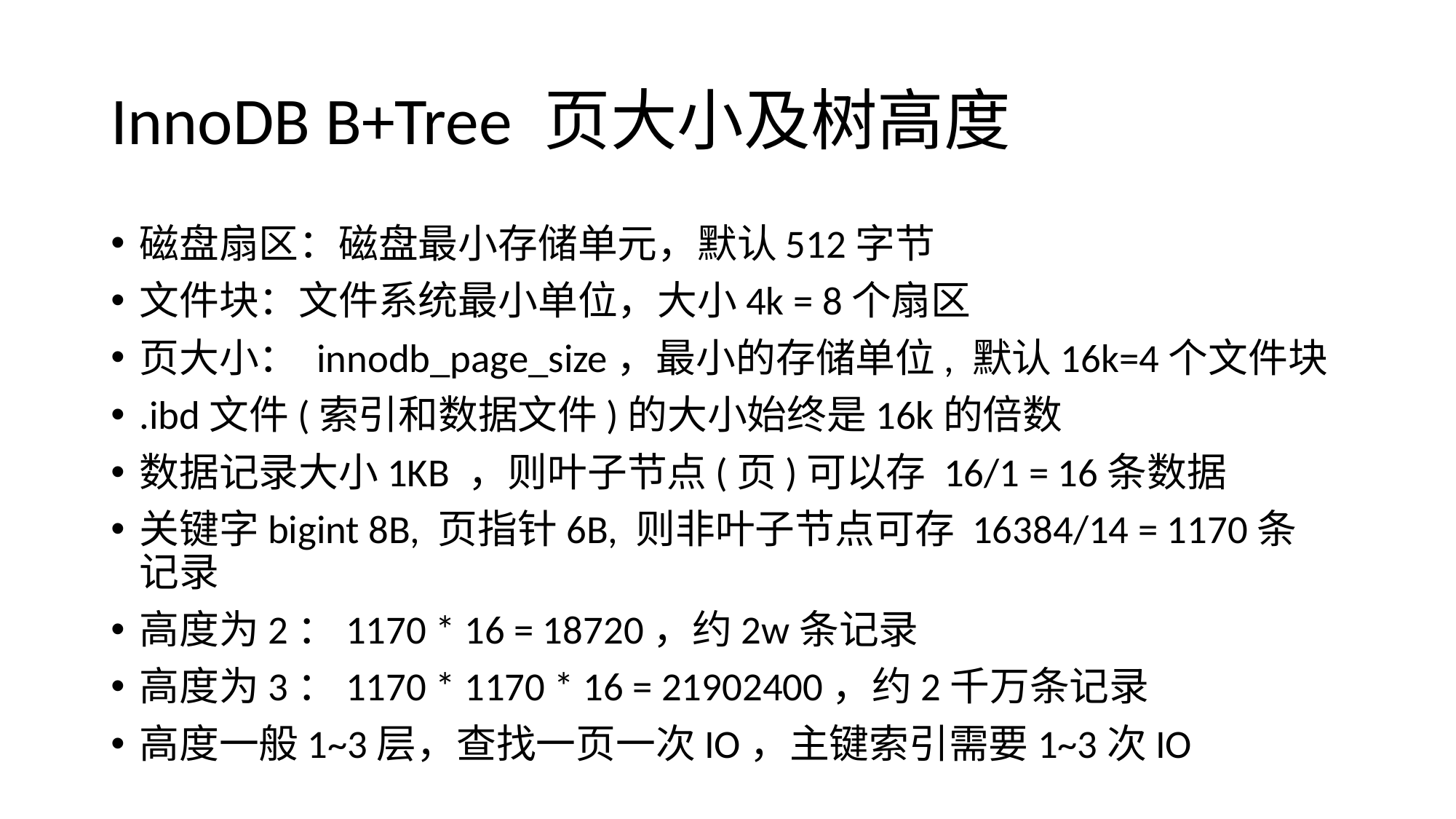

# InnoDB B+Tree 页大小及树高度
磁盘扇区：磁盘最小存储单元，默认512字节
文件块：文件系统最小单位，大小4k = 8个扇区
页大小： innodb_page_size，最小的存储单位, 默认16k=4个文件块
.ibd文件(索引和数据文件)的大小始终是16k的倍数
数据记录大小1KB ，则叶子节点(页)可以存 16/1 = 16条数据
关键字bigint 8B, 页指针6B, 则非叶子节点可存 16384/14 = 1170条记录
高度为2：1170 * 16 = 18720，约2w条记录
高度为3：1170 * 1170 * 16 = 21902400，约2千万条记录
高度一般1~3层，查找一页一次IO，主键索引需要1~3次IO